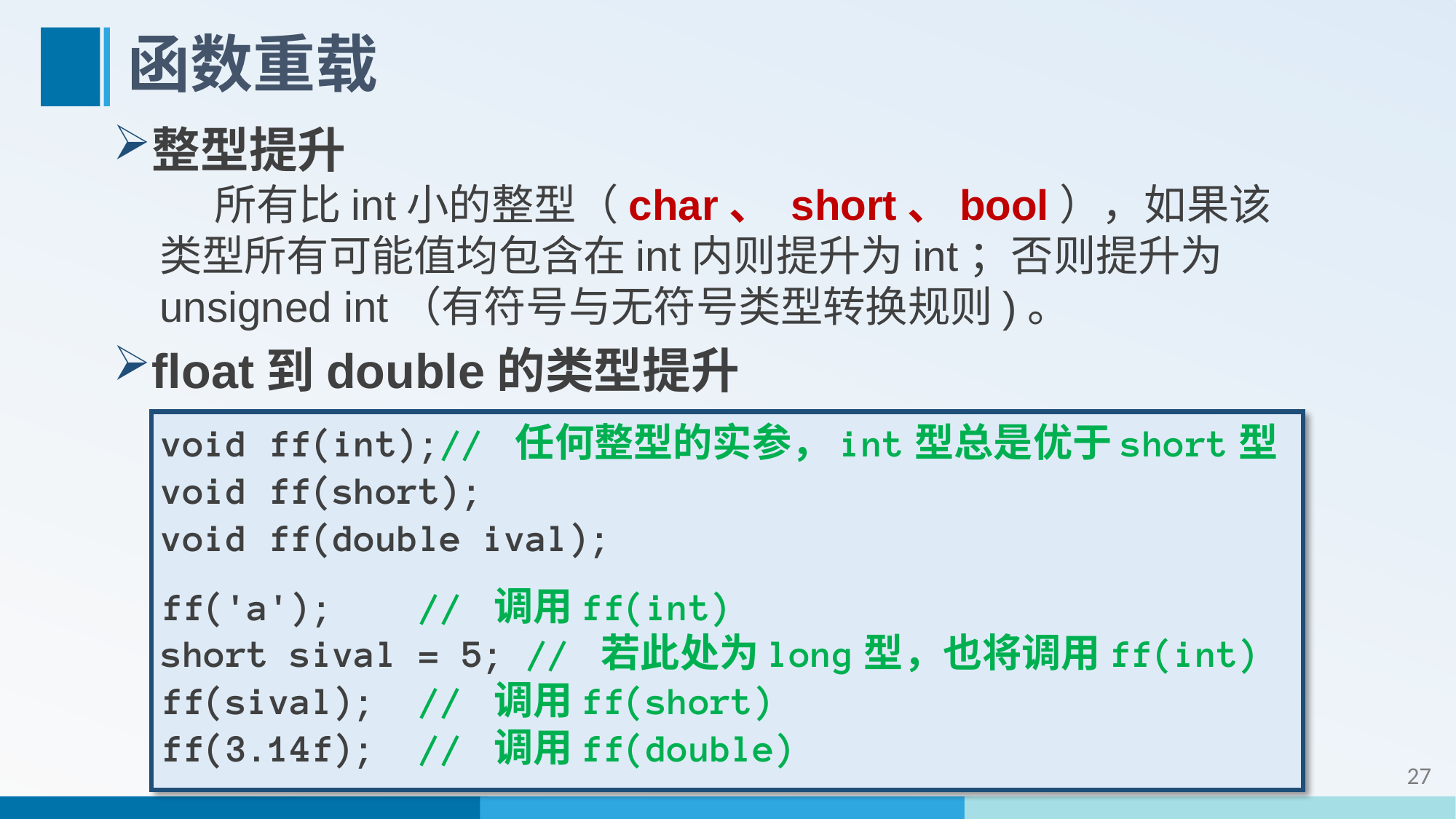

# 函数重载
整型提升
所有比int小的整型（char、 short、bool），如果该类型所有可能值均包含在int内则提升为int；否则提升为unsigned int（有符号与无符号类型转换规则)。
float到double的类型提升
void ff(int);// 任何整型的实参，int型总是优于short型
void ff(short);
void ff(double ival);

ff('a');    // 调用ff(int)
short sival = 5; // 若此处为long型，也将调用ff(int)
ff(sival);  // 调用ff(short)
ff(3.14f);  // 调用ff(double)